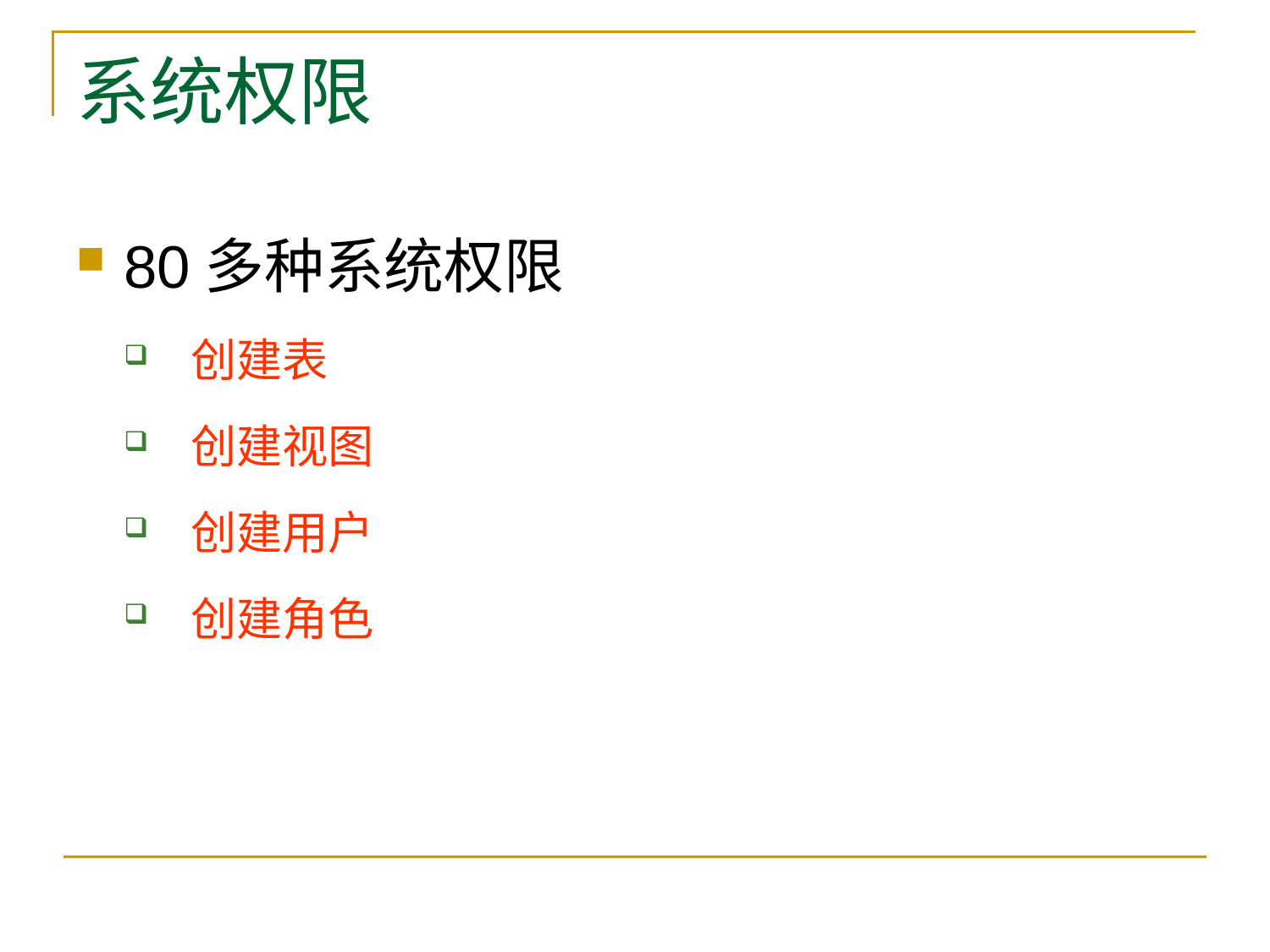

# 系统权限
80多种系统权限
 创建表
 创建视图
 创建用户
 创建角色